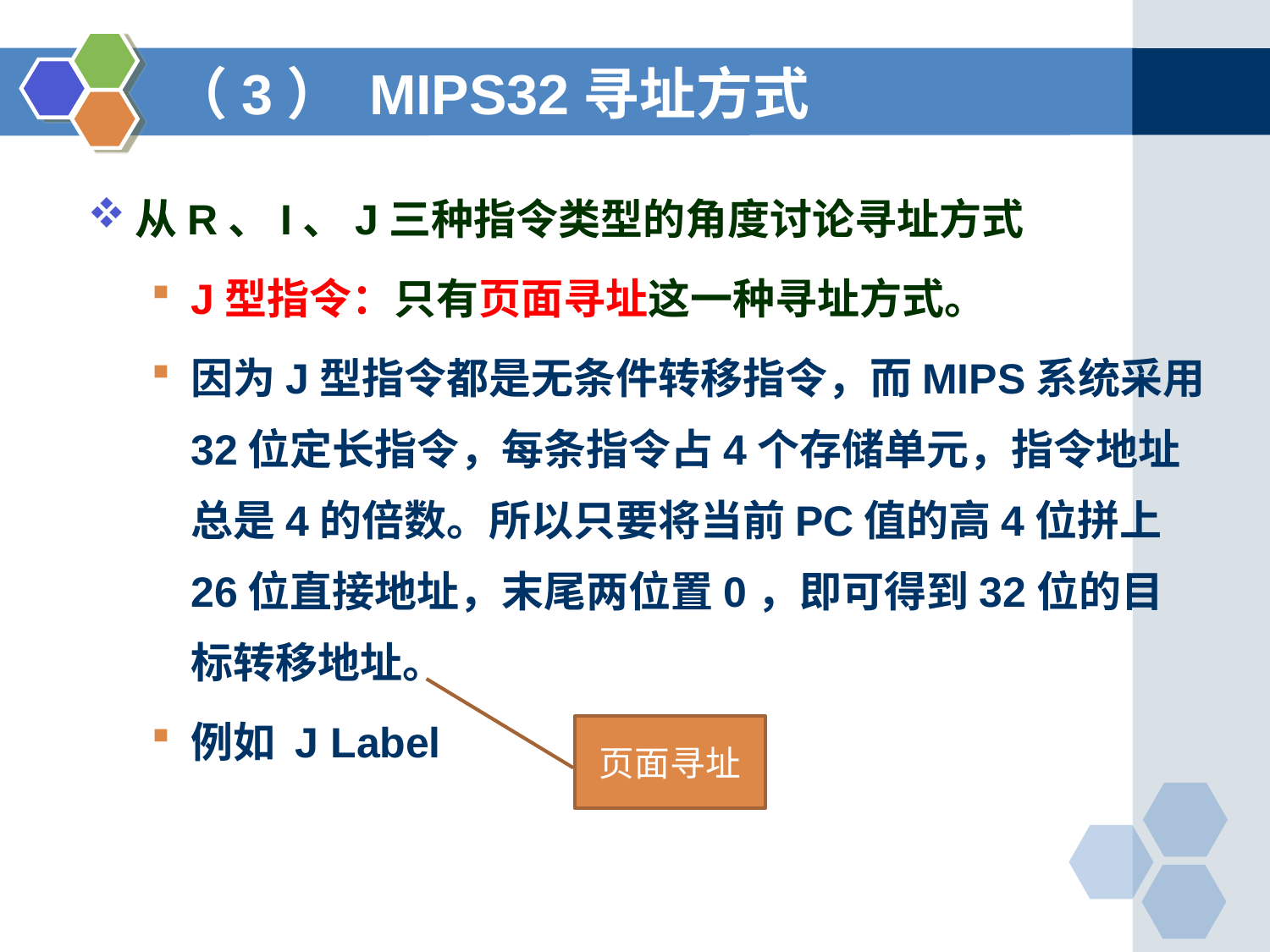

# （3） MIPS32寻址方式
从R、I、J三种指令类型的角度讨论寻址方式
J型指令：只有页面寻址这一种寻址方式。
因为J型指令都是无条件转移指令，而MIPS系统采用32位定长指令，每条指令占4个存储单元，指令地址总是4的倍数。所以只要将当前PC值的高4位拼上26位直接地址，末尾两位置0，即可得到32位的目标转移地址。
例如 J Label
页面寻址